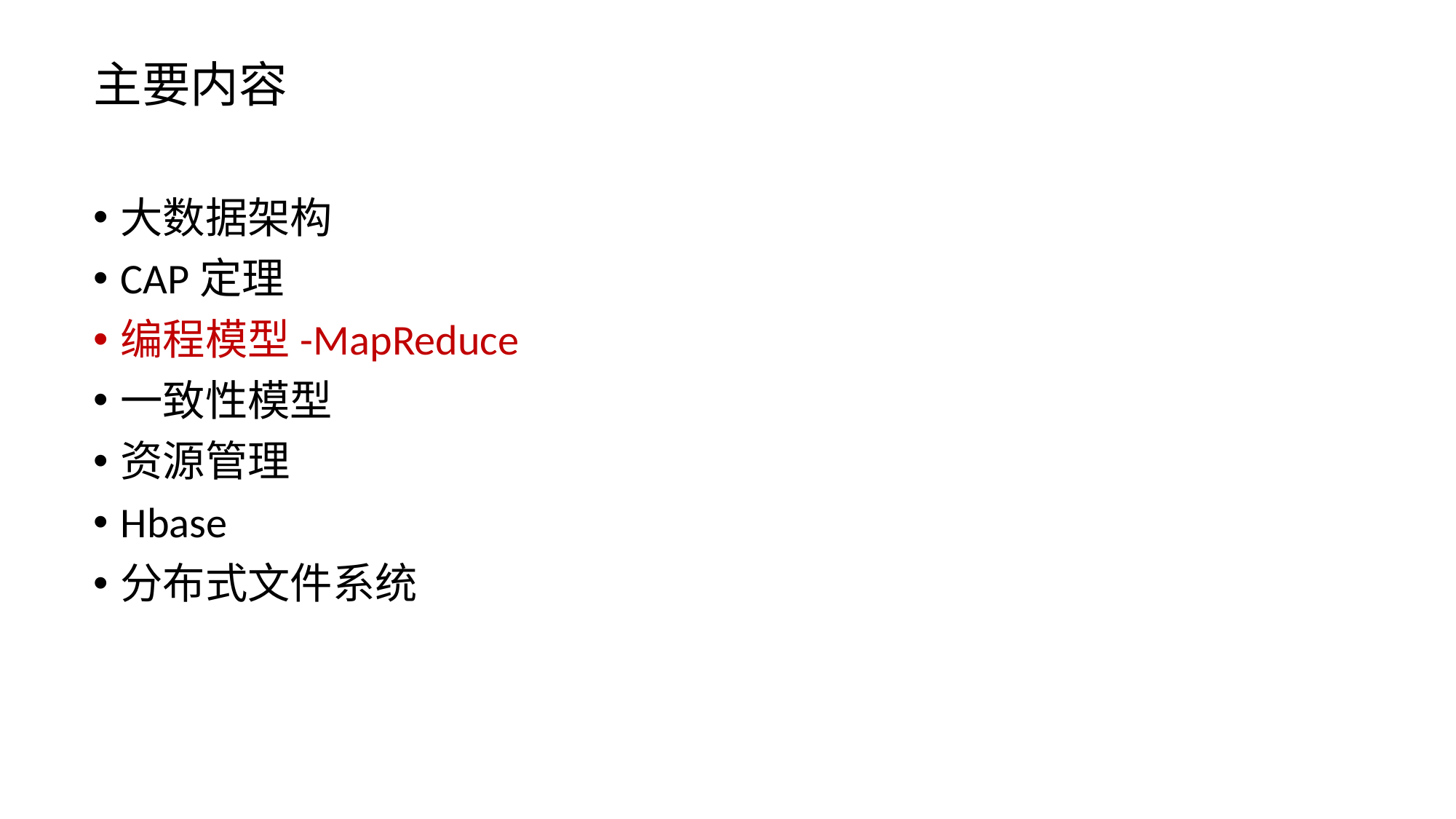

# 主要内容
大数据架构
CAP定理
编程模型-MapReduce
一致性模型
资源管理
Hbase
分布式文件系统